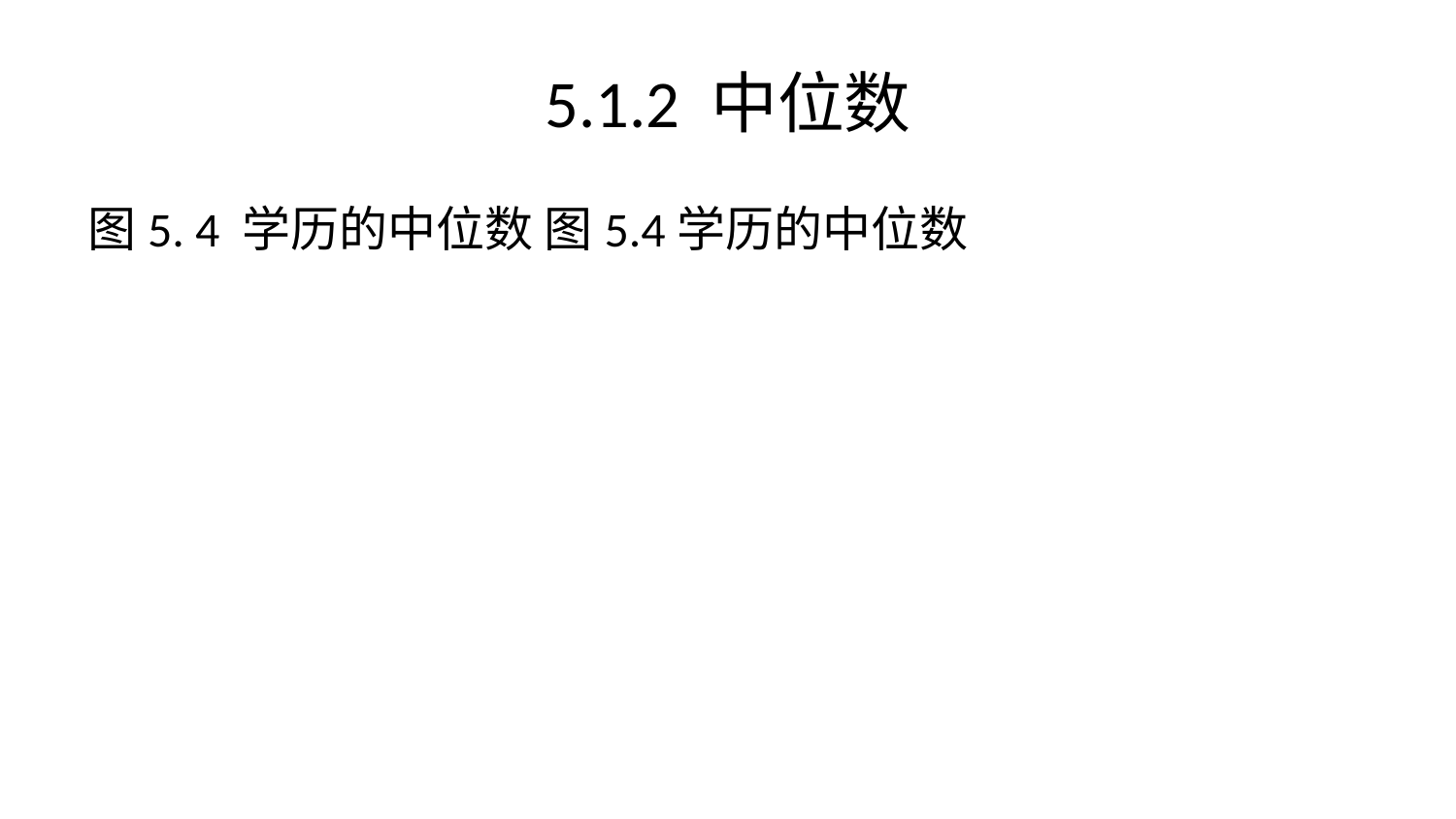

# 5.1.2 中位数
图5. 4 学历的中位数 图5.4学历的中位数